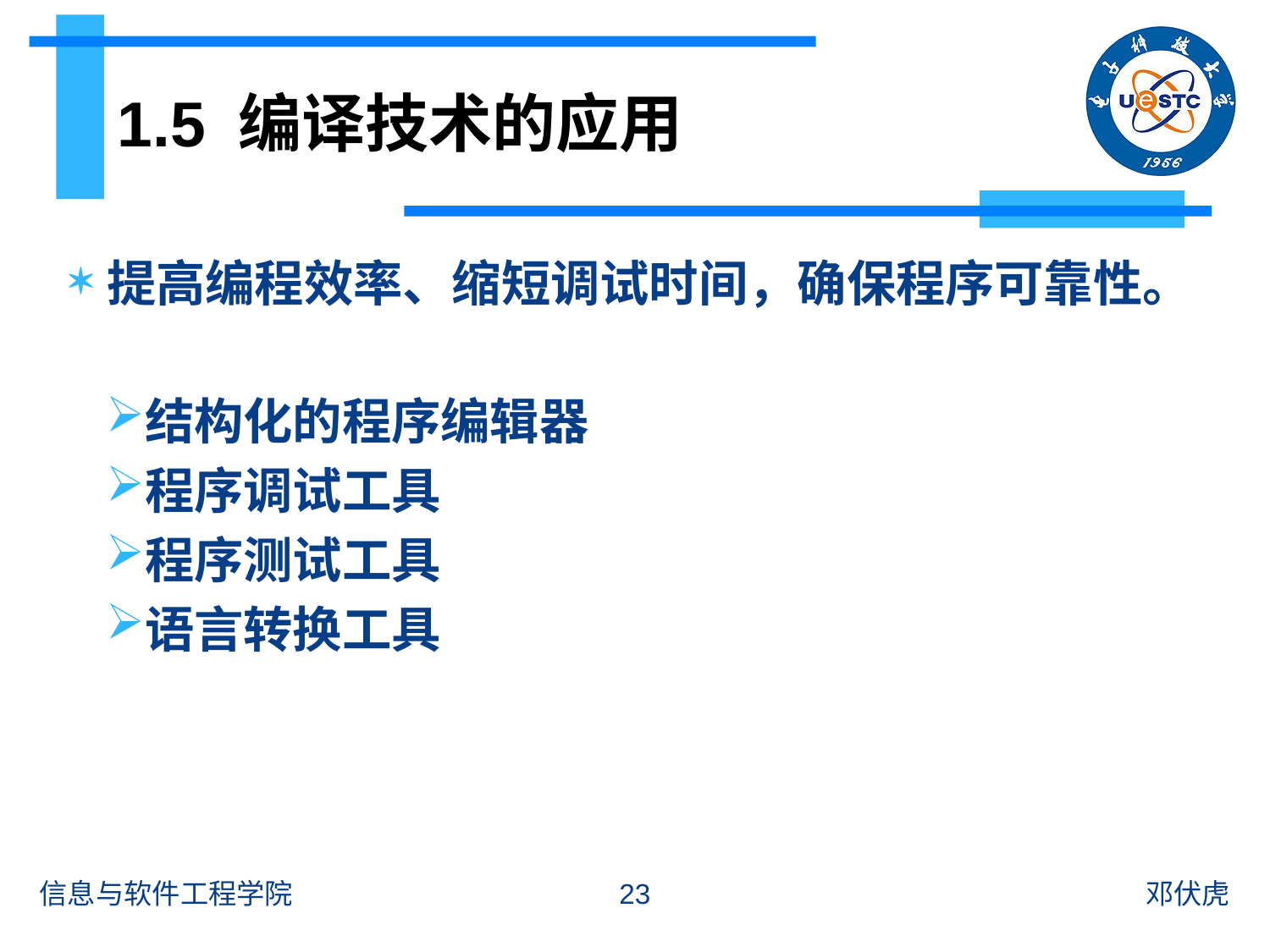

# 1.5 编译技术的应用
提高编程效率、缩短调试时间，确保程序可靠性。

结构化的程序编辑器
程序调试工具
程序测试工具
语言转换工具
23
信息与软件工程学院
邓伏虎